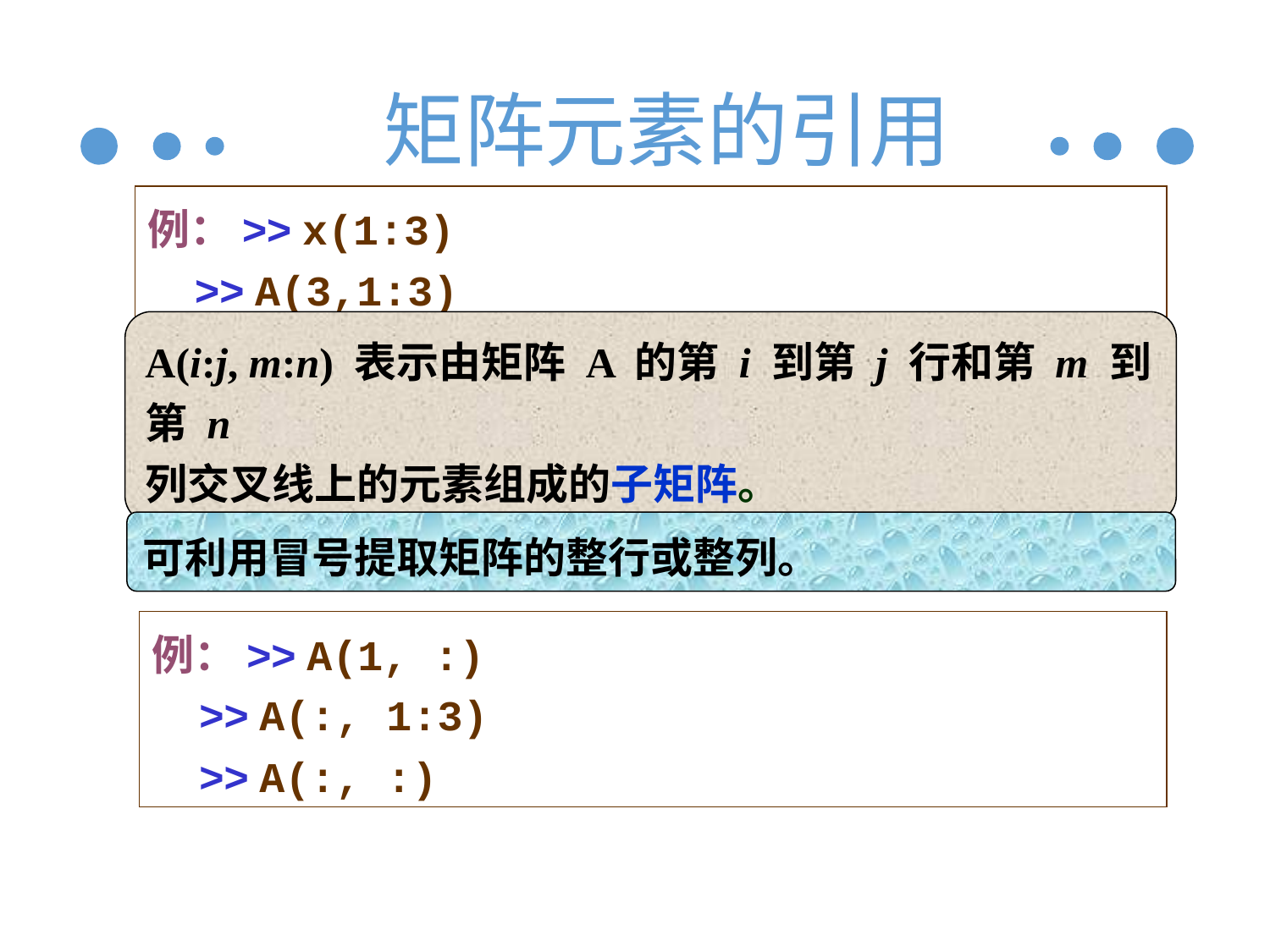

矩阵元素的引用
例：>> x(1:3)
    >> A(3,1:3)
A(i:j, m:n) 表示由矩阵 A 的第 i 到第 j 行和第 m 到第 n
列交叉线上的元素组成的子矩阵。
可利用冒号提取矩阵的整行或整列。
例：>> A(1, :)
    >> A(:, 1:3)
    >> A(:, :)
14